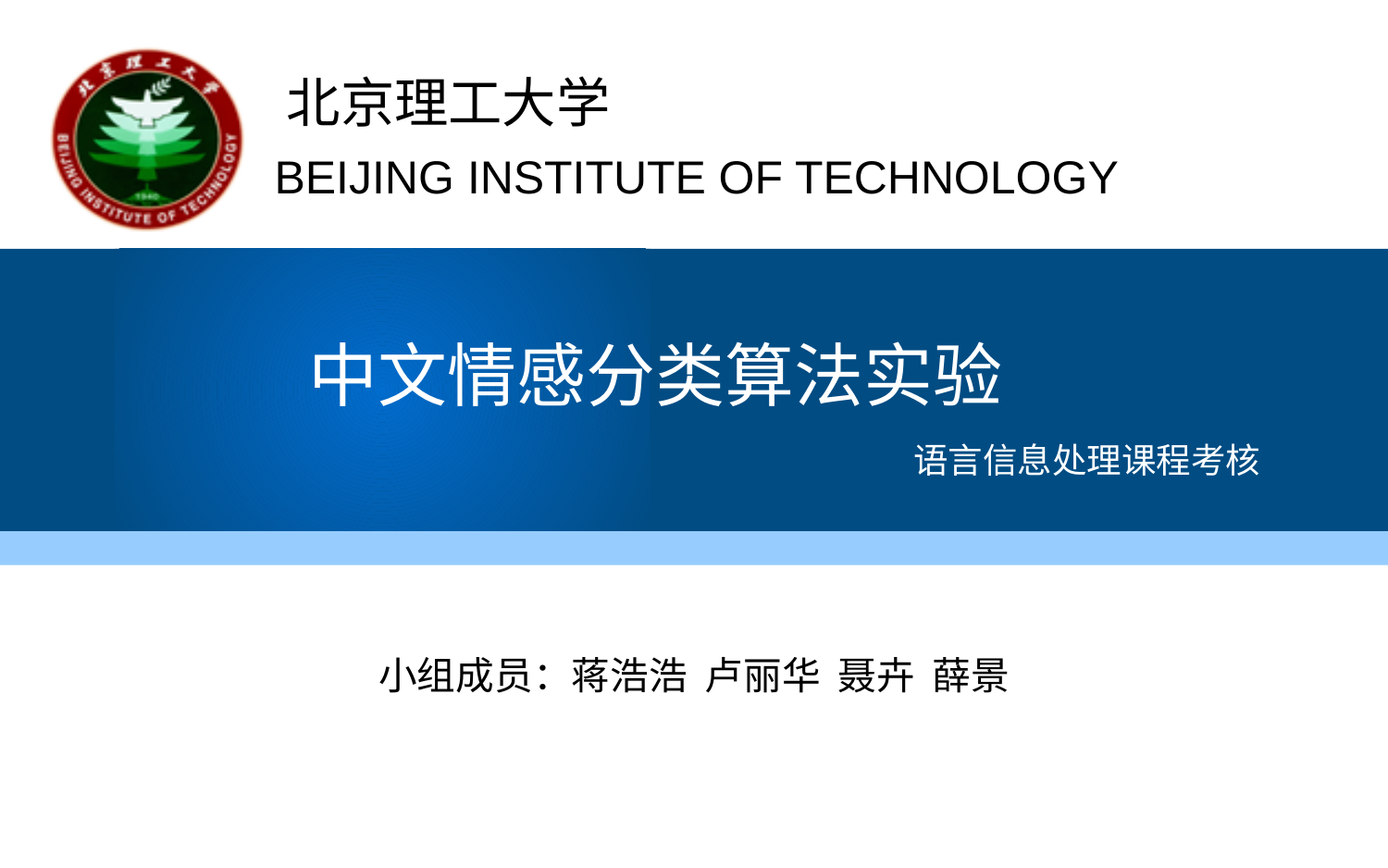

中文情感分类算法实验
语言信息处理课程考核
小组成员：蒋浩浩  卢丽华  聂卉  薛景